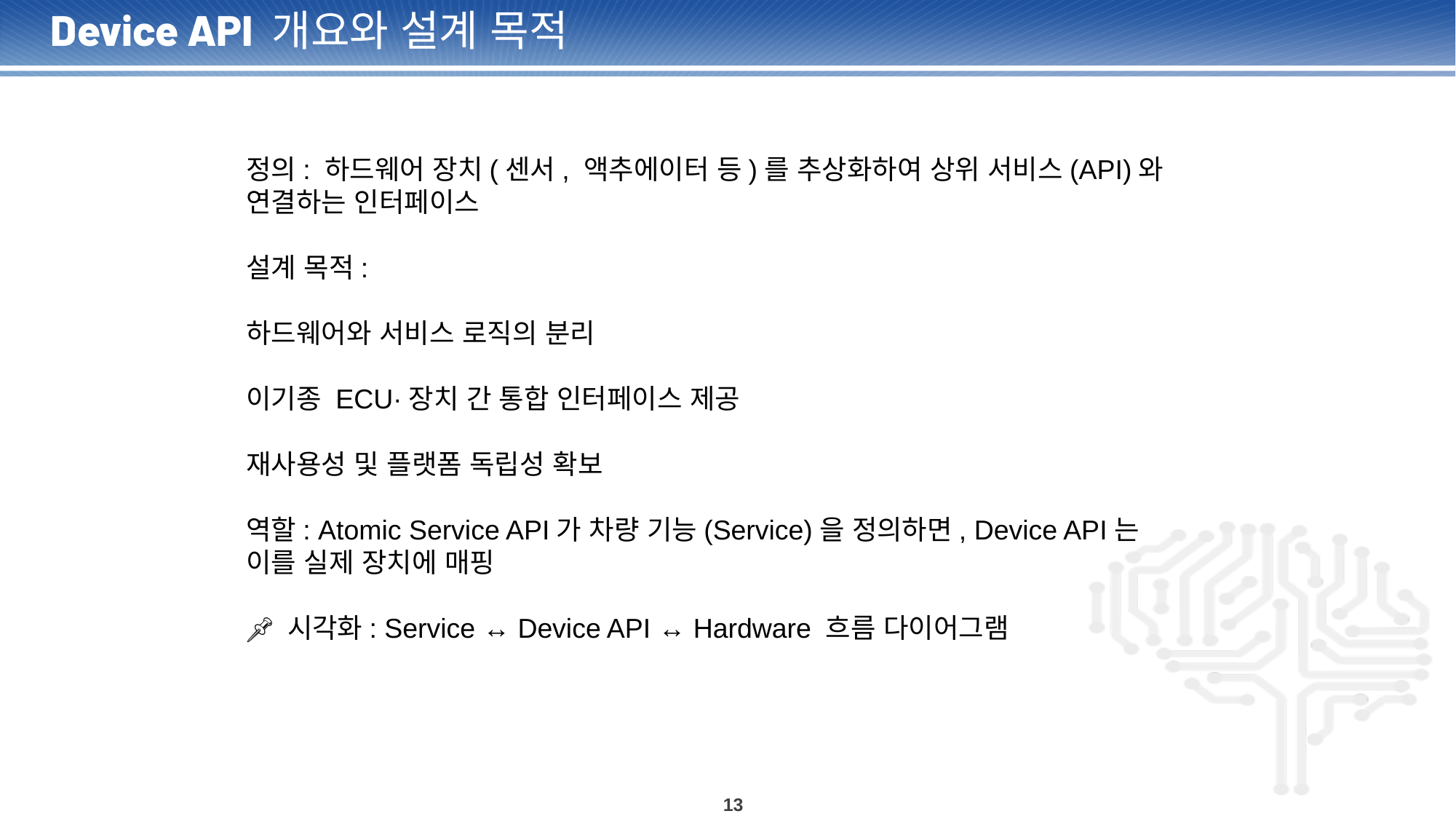

# Device API 개요와 설계 목적
정의: 하드웨어 장치(센서, 액추에이터 등)를 추상화하여 상위 서비스(API)와 연결하는 인터페이스

설계 목적:

하드웨어와 서비스 로직의 분리

이기종 ECU·장치 간 통합 인터페이스 제공

재사용성 및 플랫폼 독립성 확보

역할: Atomic Service API가 차량 기능(Service)을 정의하면, Device API는 이를 실제 장치에 매핑

📌 시각화: Service ↔ Device API ↔ Hardware 흐름 다이어그램